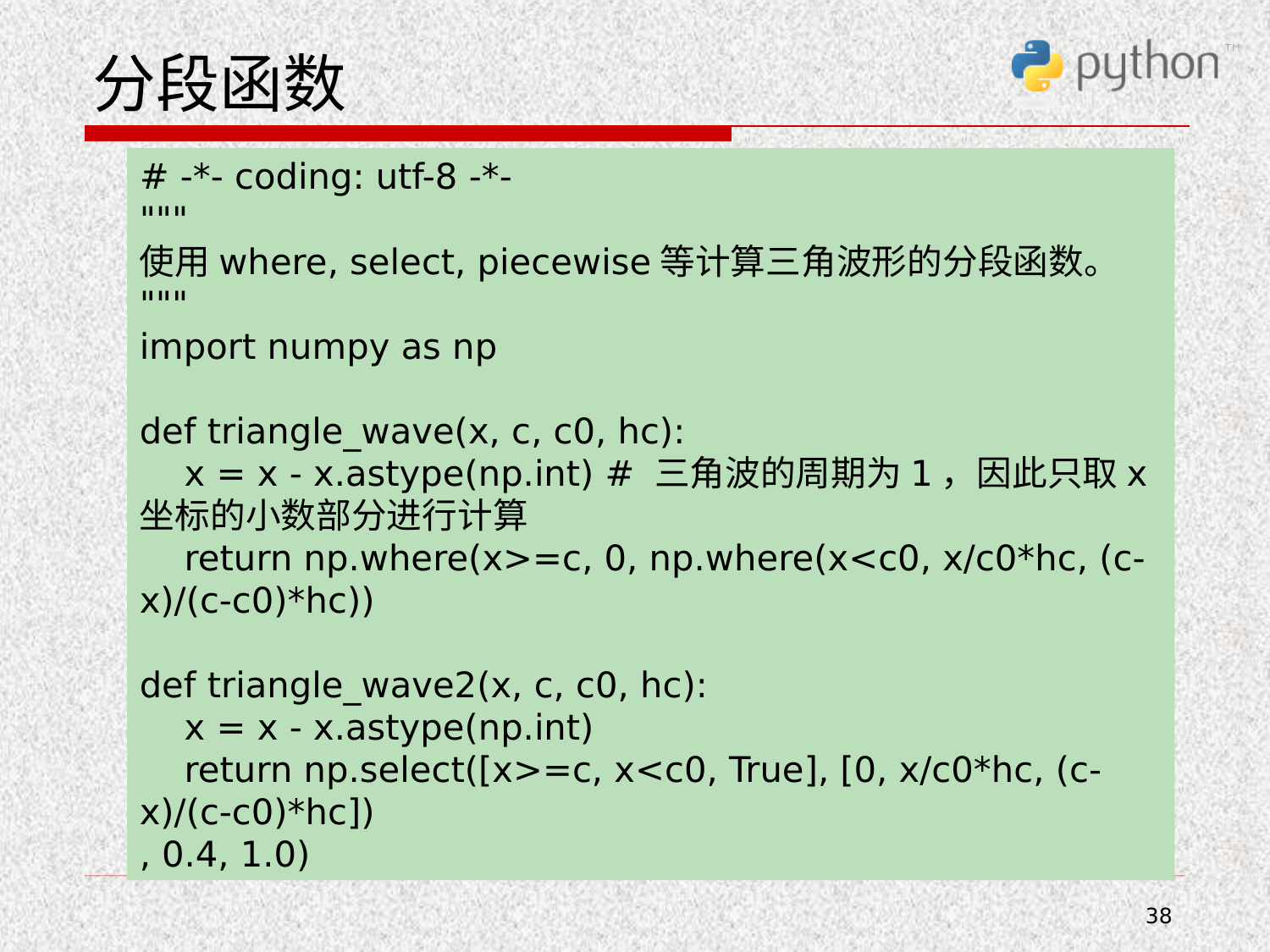

# 分段函数

# -*- coding: utf-8 -*-
"""
使用where, select, piecewise等计算三角波形的分段函数。
"""
import numpy as np
def triangle_wave(x, c, c0, hc):
    x = x - x.astype(np.int) # 三角波的周期为1，因此只取x坐标的小数部分进行计算
    return np.where(x>=c, 0, np.where(x<c0, x/c0*hc, (c-x)/(c-c0)*hc))
def triangle_wave2(x, c, c0, hc):
    x = x - x.astype(np.int)
    return np.select([x>=c, x<c0, True], [0, x/c0*hc, (c-x)/(c-c0)*hc])
, 0.4, 1.0)
38